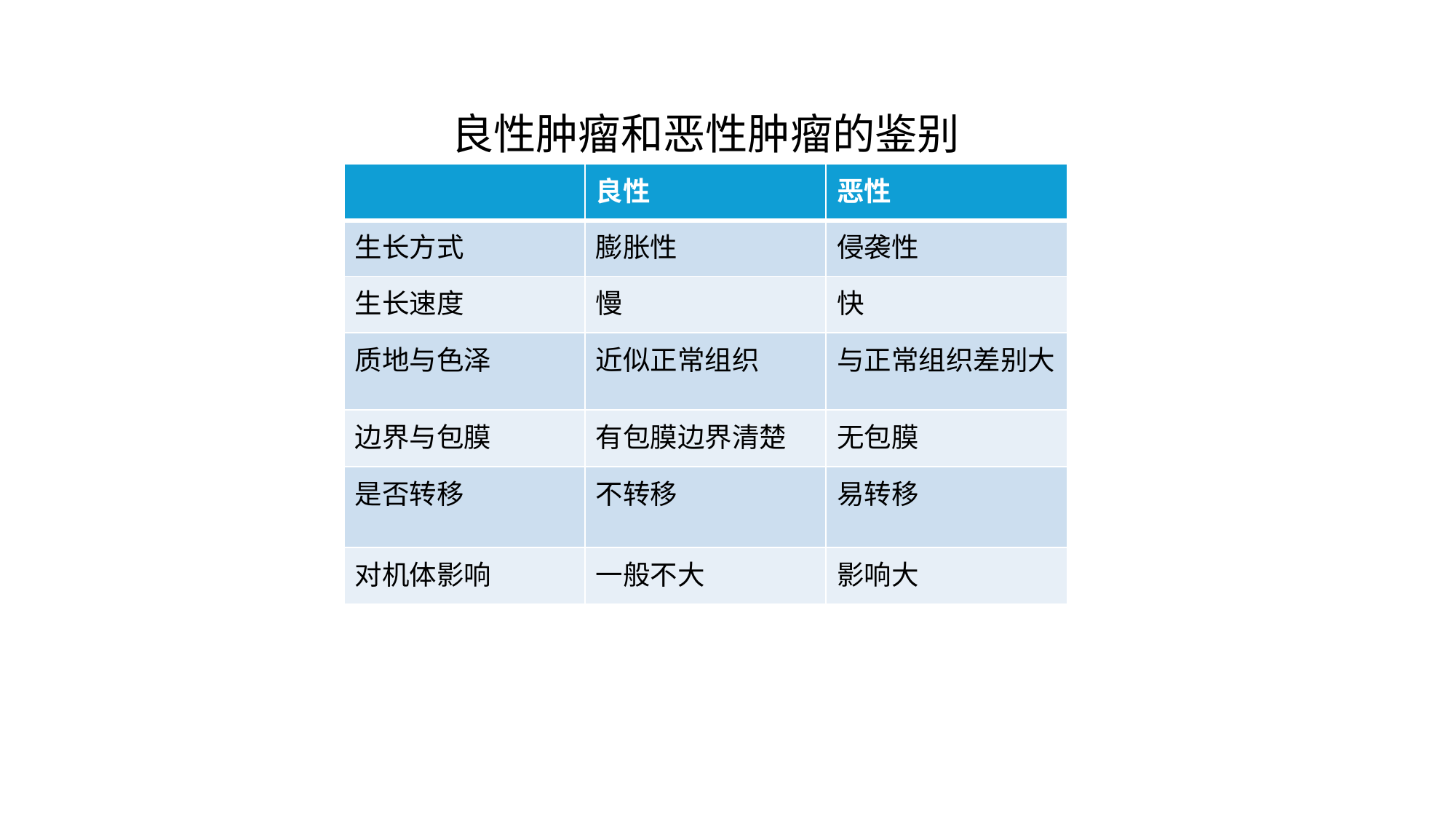

良性肿瘤和恶性肿瘤的鉴别
|  | 良性 | 恶性 |
| --- | --- | --- |
| 生长方式 | 膨胀性 | 侵袭性 |
| 生长速度 | 慢 | 快 |
| 质地与色泽 | 近似正常组织 | 与正常组织差别大 |
| 边界与包膜 | 有包膜边界清楚 | 无包膜 |
| 是否转移 | 不转移 | 易转移 |
| 对机体影响 | 一般不大 | 影响大 |